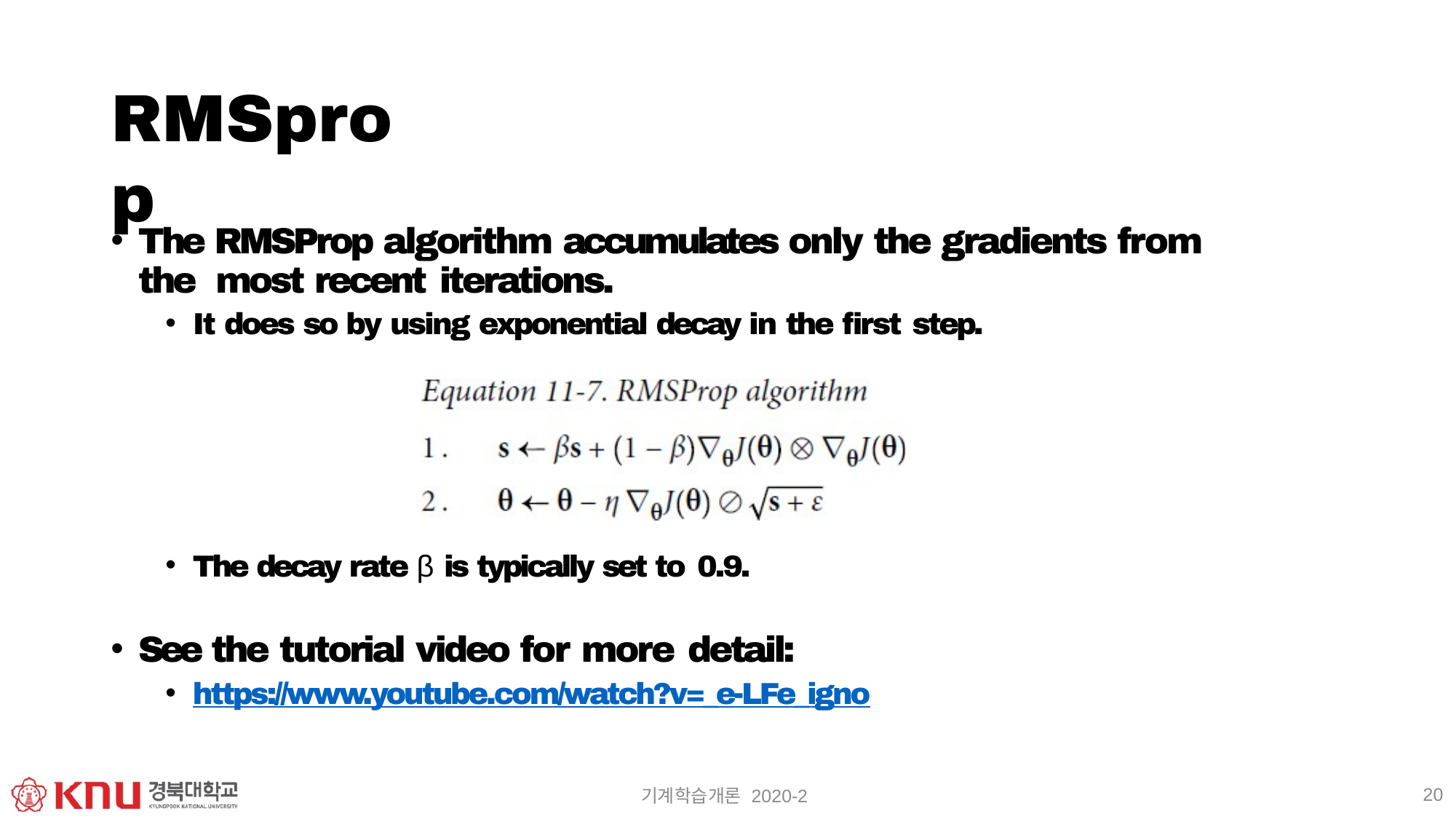

# RMSprop
The RMSProp algorithm accumulates only the gradients from the  most recent iterations.
It does so by using exponential decay in the first step.

The decay rate β is typically set to 0.9.

See the tutorial video for more detail:
https://www.youtube.com/watch?v=_e-LFe_igno
20
기계학습개론 2020-2